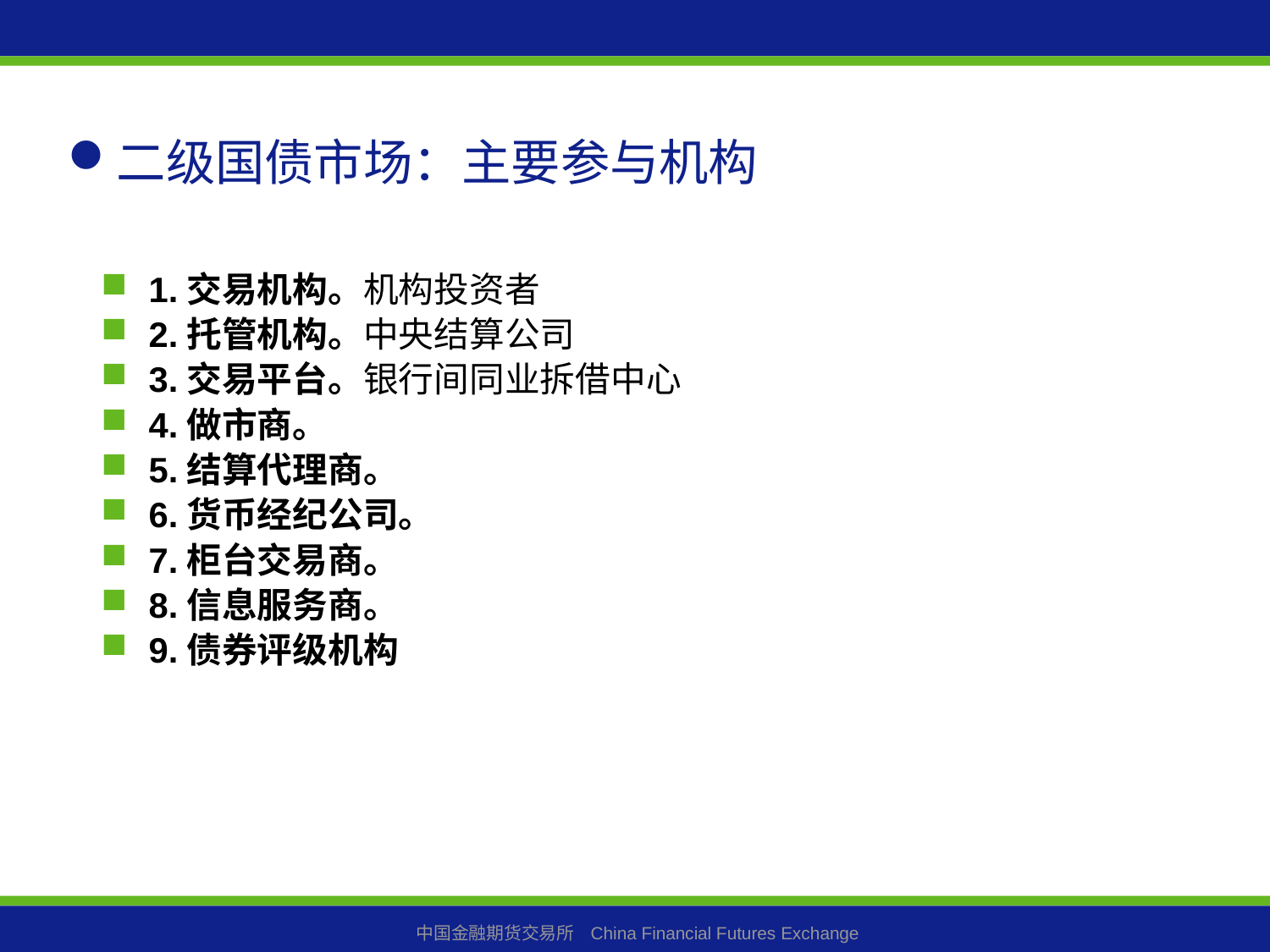

二级国债市场：主要参与机构

1.交易机构。机构投资者
2.托管机构。中央结算公司
3.交易平台。银行间同业拆借中心
4.做市商。
5.结算代理商。
6.货币经纪公司。
7.柜台交易商。
8.信息服务商。
9.债券评级机构